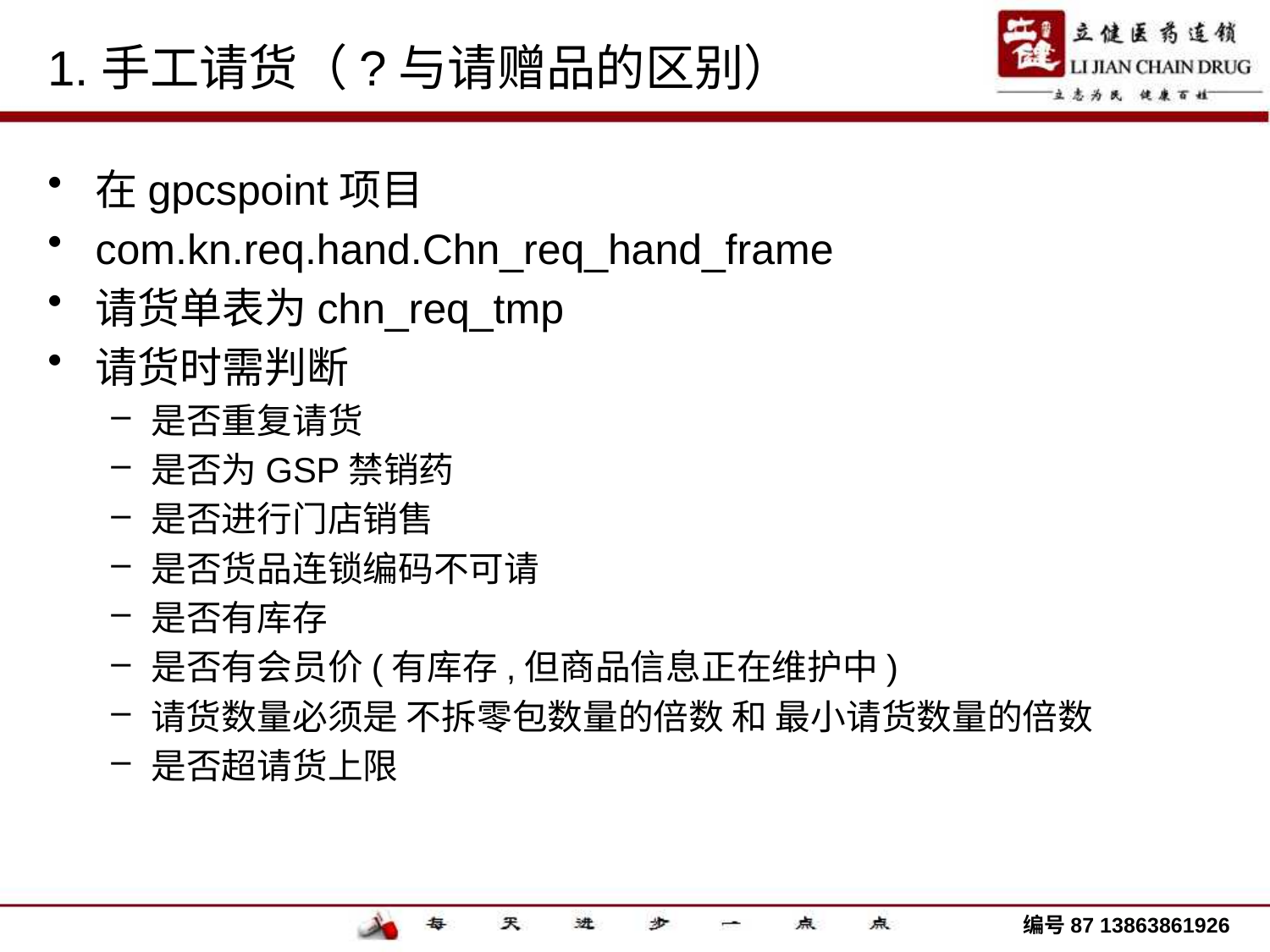

# 1.手工请货（?与请赠品的区别）
在gpcspoint项目
com.kn.req.hand.Chn_req_hand_frame
请货单表为chn_req_tmp
请货时需判断
是否重复请货
是否为GSP禁销药
是否进行门店销售
是否货品连锁编码不可请
是否有库存
是否有会员价(有库存,但商品信息正在维护中)
请货数量必须是 不拆零包数量的倍数 和 最小请货数量的倍数
是否超请货上限